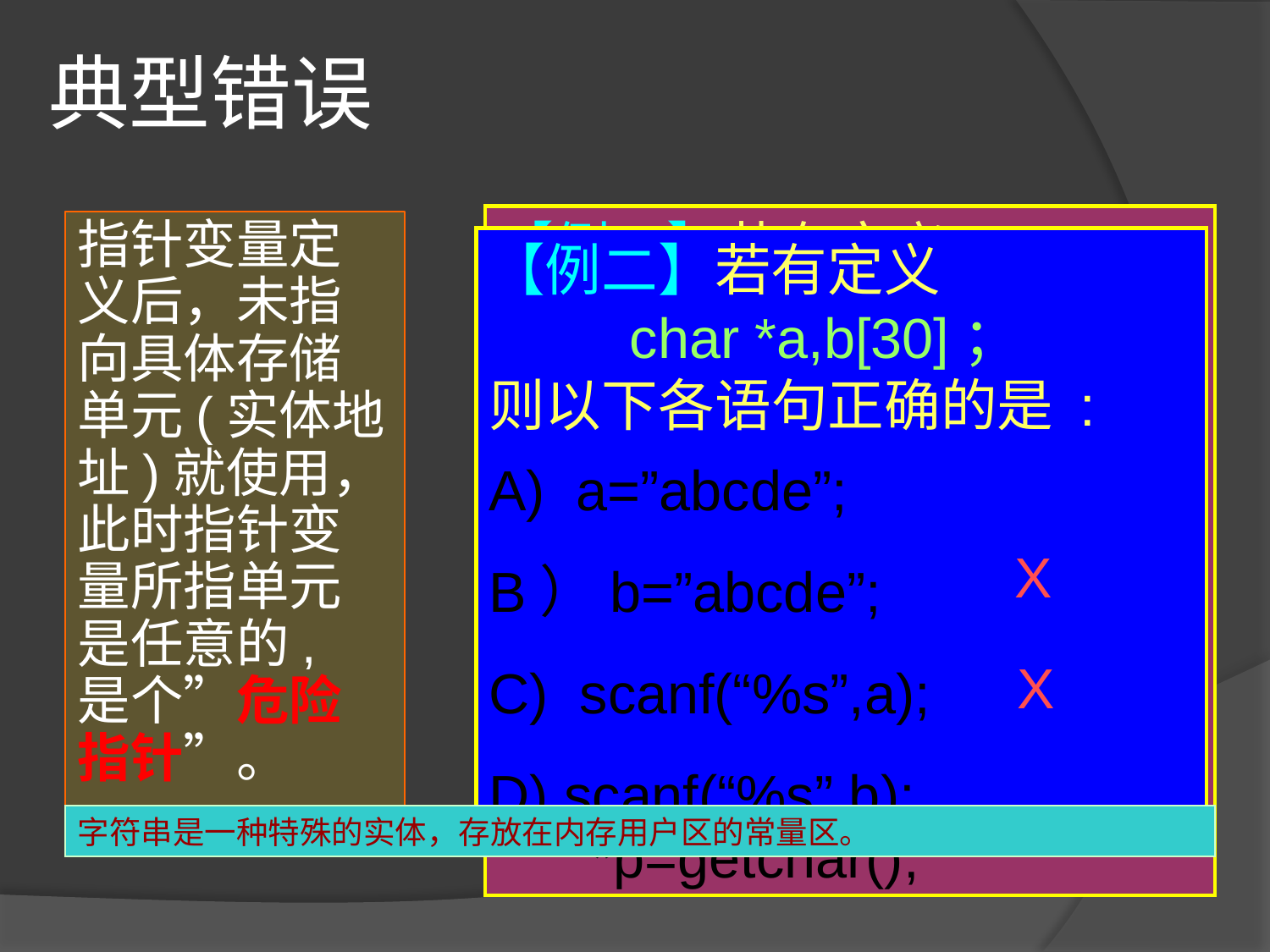

# 典型错误
【例一】若有定义
         char *p,ch；
则不能正确赋值的语句组是 :
A） p=&ch
       scanf("%c",p);
B） *p=getchar();
       p=&ch;
C） p=&ch;
      *p=getchar();
指针变量定义后，未指向具体存储单元(实体地址)就使用，此时指针变量所指单元是任意的, 是个”危险指针”。
【例二】若有定义
         char *a,b[30]；
则以下各语句正确的是 :
A)  a=”abcde”;
B）b=”abcde”;
C)  scanf(“%s”,a);
D) scanf(“%s”,b);
X
X
字符串是一种特殊的实体，存放在内存用户区的常量区。